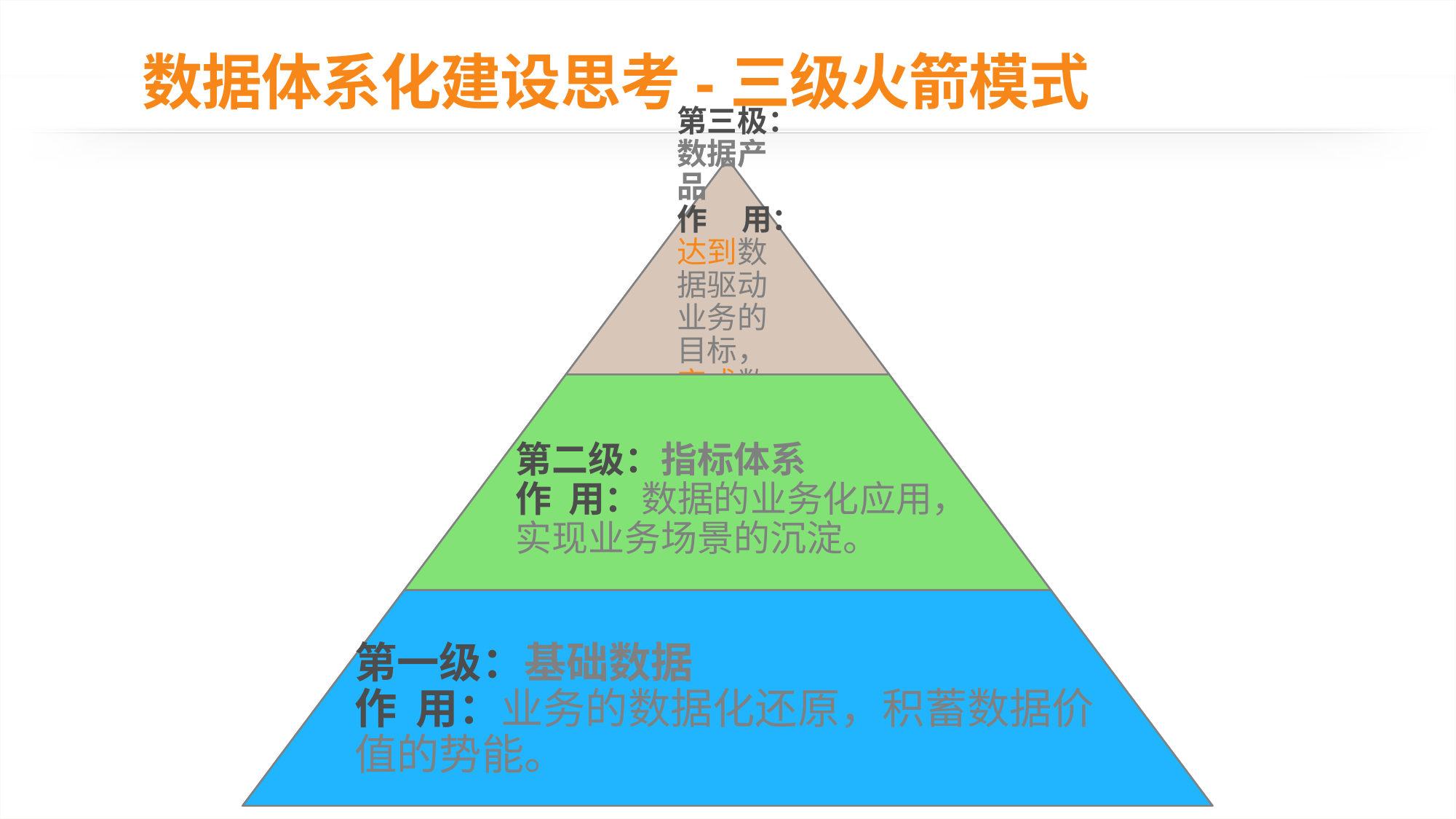

# 数据体系化建设思考-三级火箭模式
第三极：数据产品
作     用：达到数据驱动业务的目标，完成数据内容的价值变现。
第二级：指标体系
作  用：数据的业务化应用，实现业务场景的沉淀。
第一级：基础数据
作  用：业务的数据化还原，积蓄数据价值的势能。